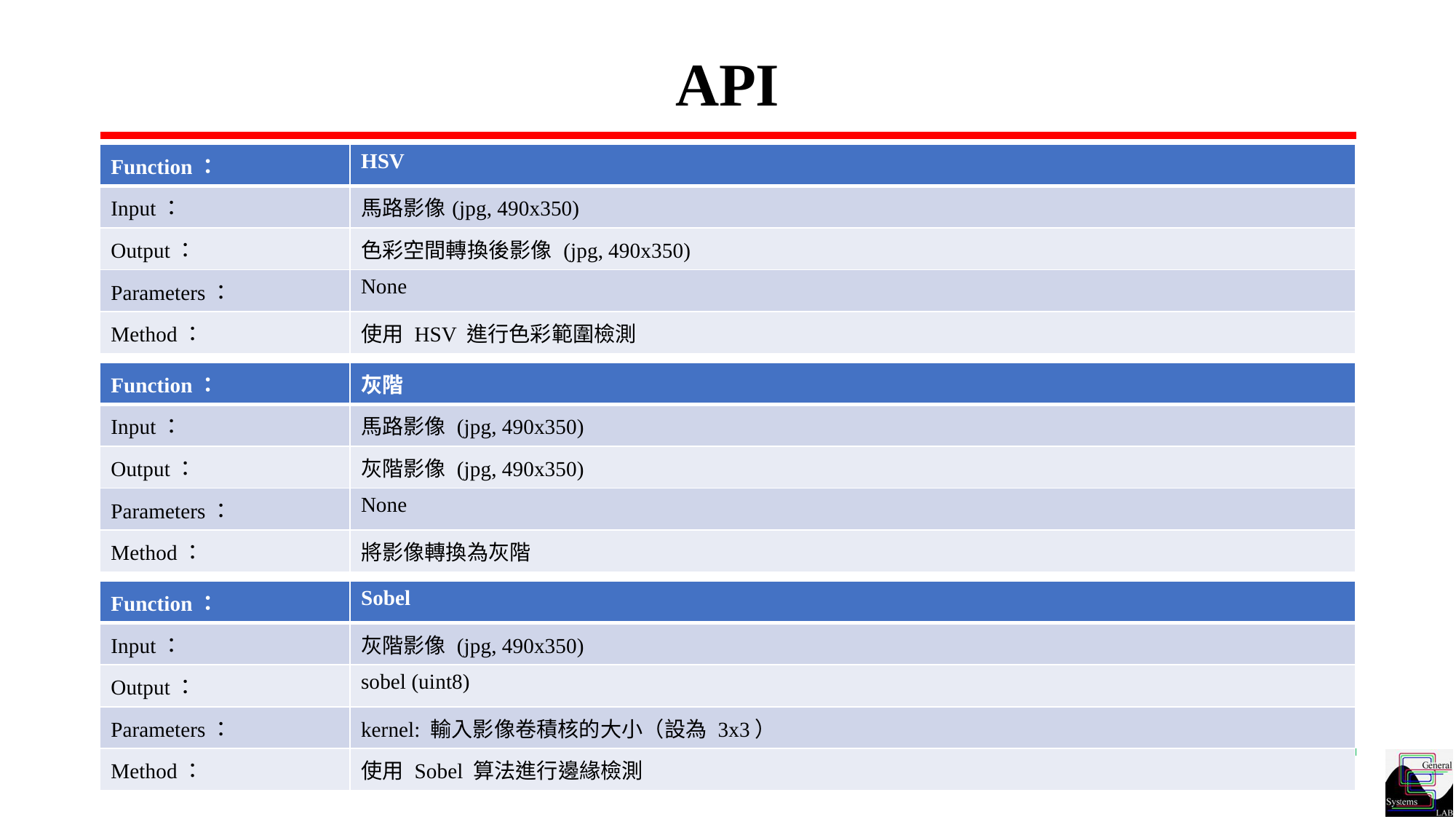

API

| Function： | HSV |
| --- | --- |
| Input： | 馬路影像(jpg, 490x350) |
| Output： | 色彩空間轉換後影像 (jpg, 490x350) |
| Parameters： | None |
| Method： | 使用 HSV 進行色彩範圍檢測 |
| Function： | 灰階 |
| --- | --- |
| Input： | 馬路影像 (jpg, 490x350) |
| Output： | 灰階影像 (jpg, 490x350) |
| Parameters： | None |
| Method： | 將影像轉換為灰階 |
| Function： | Sobel |
| --- | --- |
| Input： | 灰階影像 (jpg, 490x350) |
| Output： | sobel (uint8) |
| Parameters： | kernel: 輸入影像卷積核的大小（設為 3x3） |
| Method： | 使用 Sobel 算法進行邊緣檢測 |